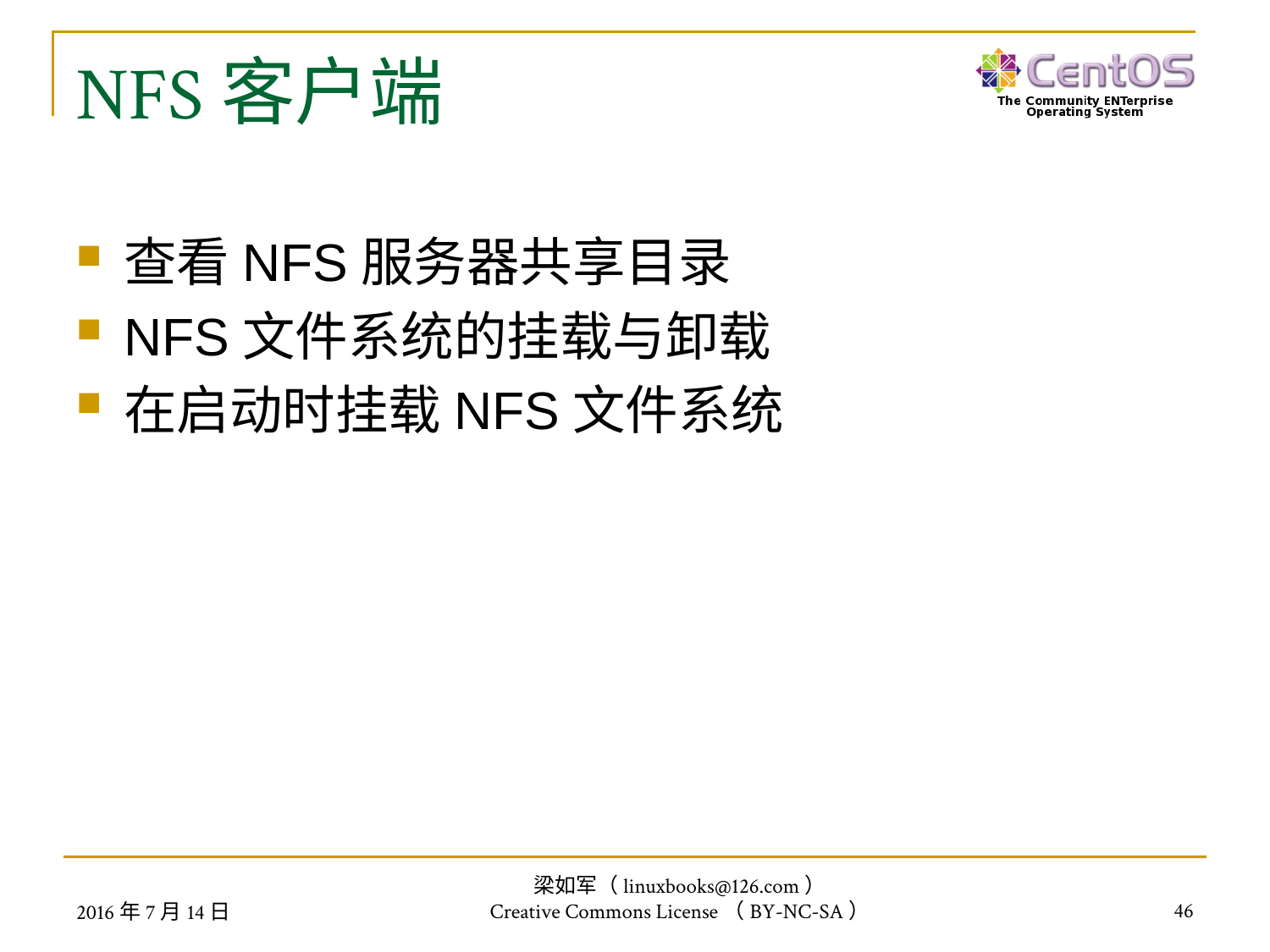

# NFS客户端
查看NFS服务器共享目录
NFS文件系统的挂载与卸载
在启动时挂载NFS文件系统
梁如军（linuxbooks@126.com）
Creative Commons License（BY-NC-SA）
2016年7月14日
46